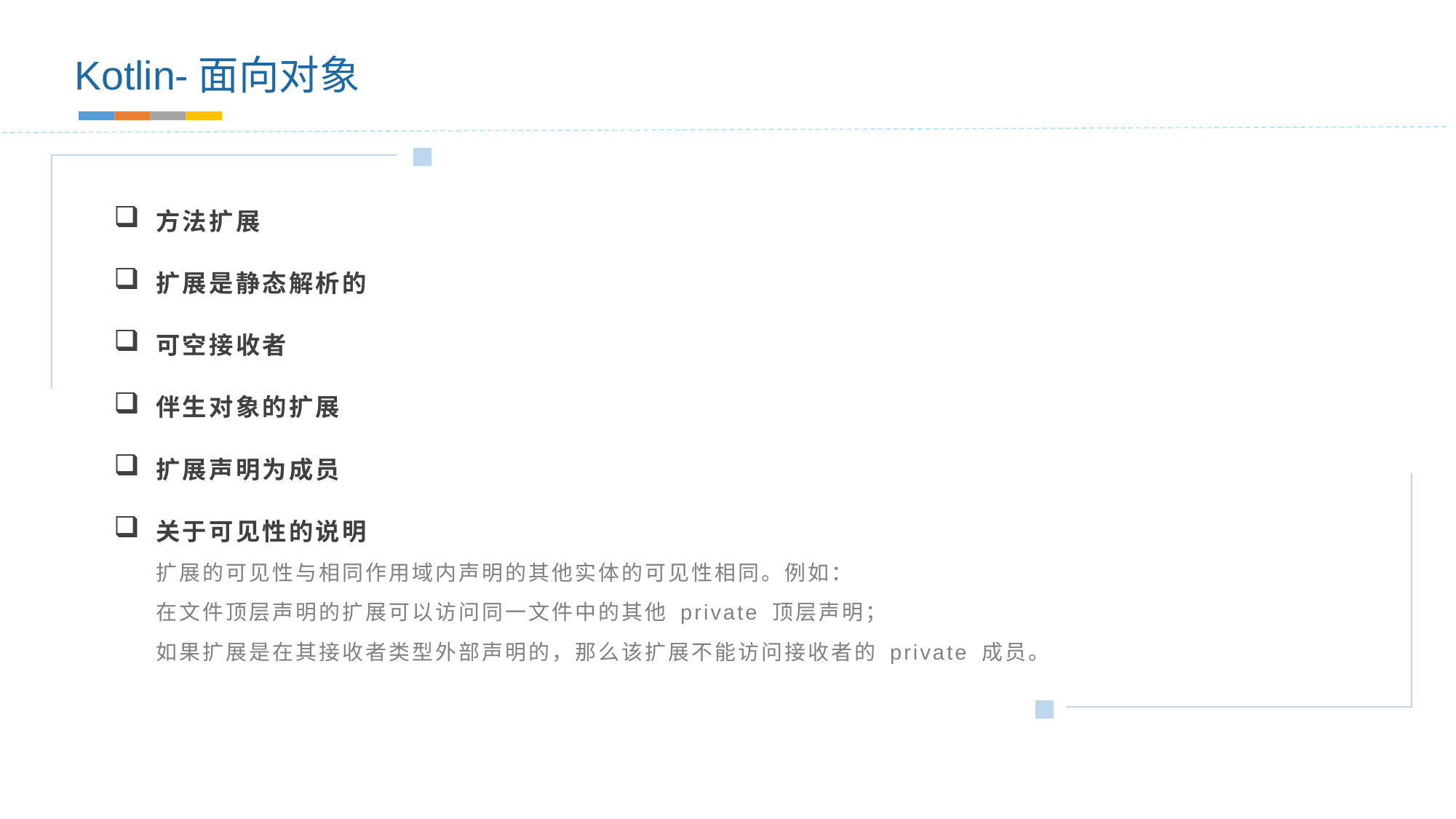

Kotlin-面向对象

方法扩展
扩展是静态解析的
可空接收者
伴生对象的扩展
扩展声明为成员
关于可见性的说明
扩展的可见性与相同作用域内声明的其他实体的可见性相同。例如：
在文件顶层声明的扩展可以访问同一文件中的其他 private 顶层声明；
如果扩展是在其接收者类型外部声明的，那么该扩展不能访问接收者的 private 成员。